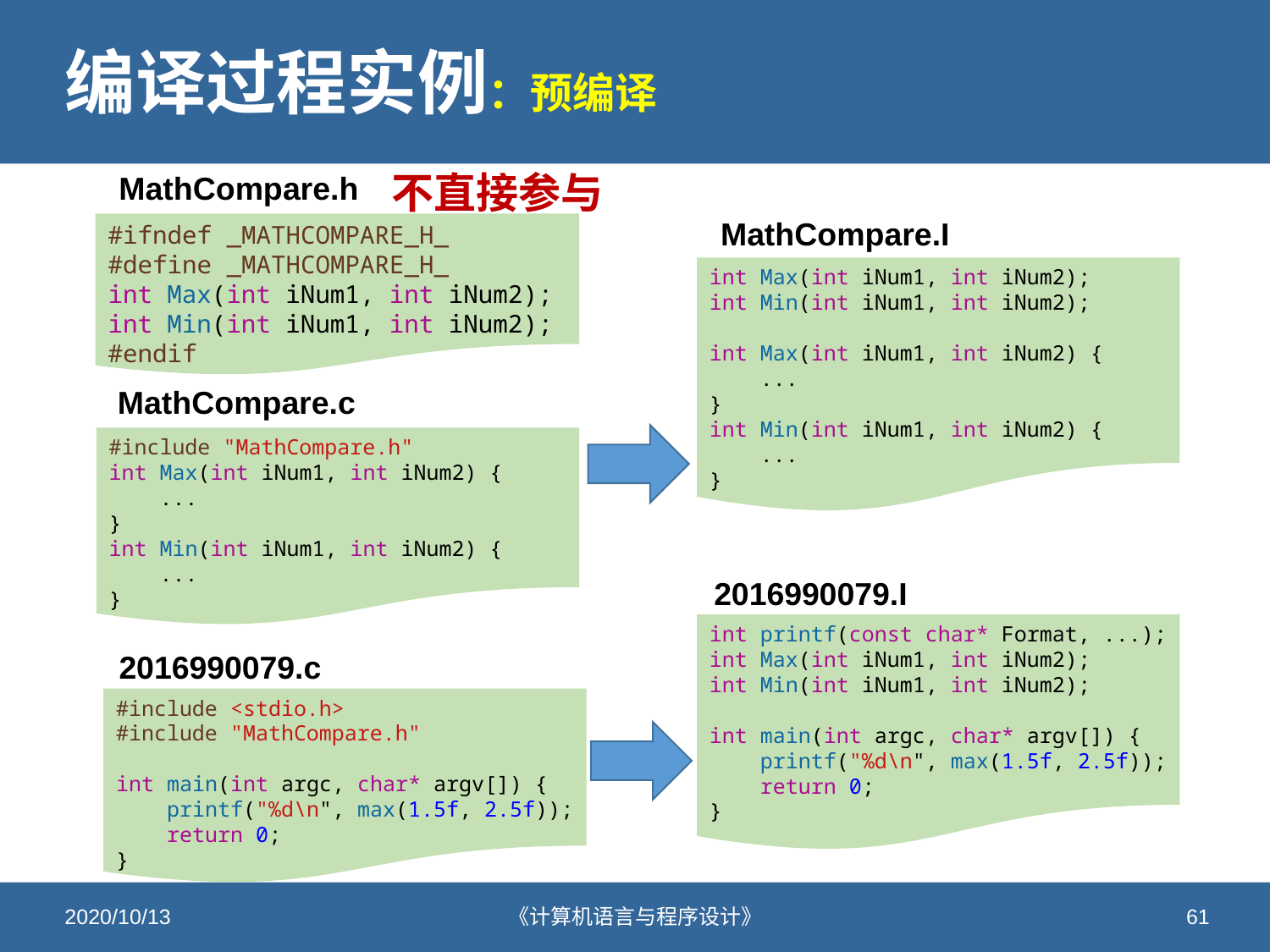

# 编译过程实例：预编译
不直接参与
MathCompare.h
MathCompare.I
#ifndef _MATHCOMPARE_H_
#define _MATHCOMPARE_H_
int Max(int iNum1, int iNum2);
int Min(int iNum1, int iNum2);
#endif
int Max(int iNum1, int iNum2);
int Min(int iNum1, int iNum2);

int Max(int iNum1, int iNum2) {
    ...
}
int Min(int iNum1, int iNum2) {
    ...
}
MathCompare.c

#include "MathCompare.h"
int Max(int iNum1, int iNum2) {
    ...
}
int Min(int iNum1, int iNum2) {
    ...
}
2016990079.I
int printf(const char* Format, ...);
int Max(int iNum1, int iNum2);
int Min(int iNum1, int iNum2);

int main(int argc, char* argv[]) {
    printf("%d\n", max(1.5f, 2.5f));
    return 0;
}
2016990079.c
#include <stdio.h>
#include "MathCompare.h"

int main(int argc, char* argv[]) {
    printf("%d\n", max(1.5f, 2.5f));
    return 0;
}

2020/10/13
《计算机语言与程序设计》
61